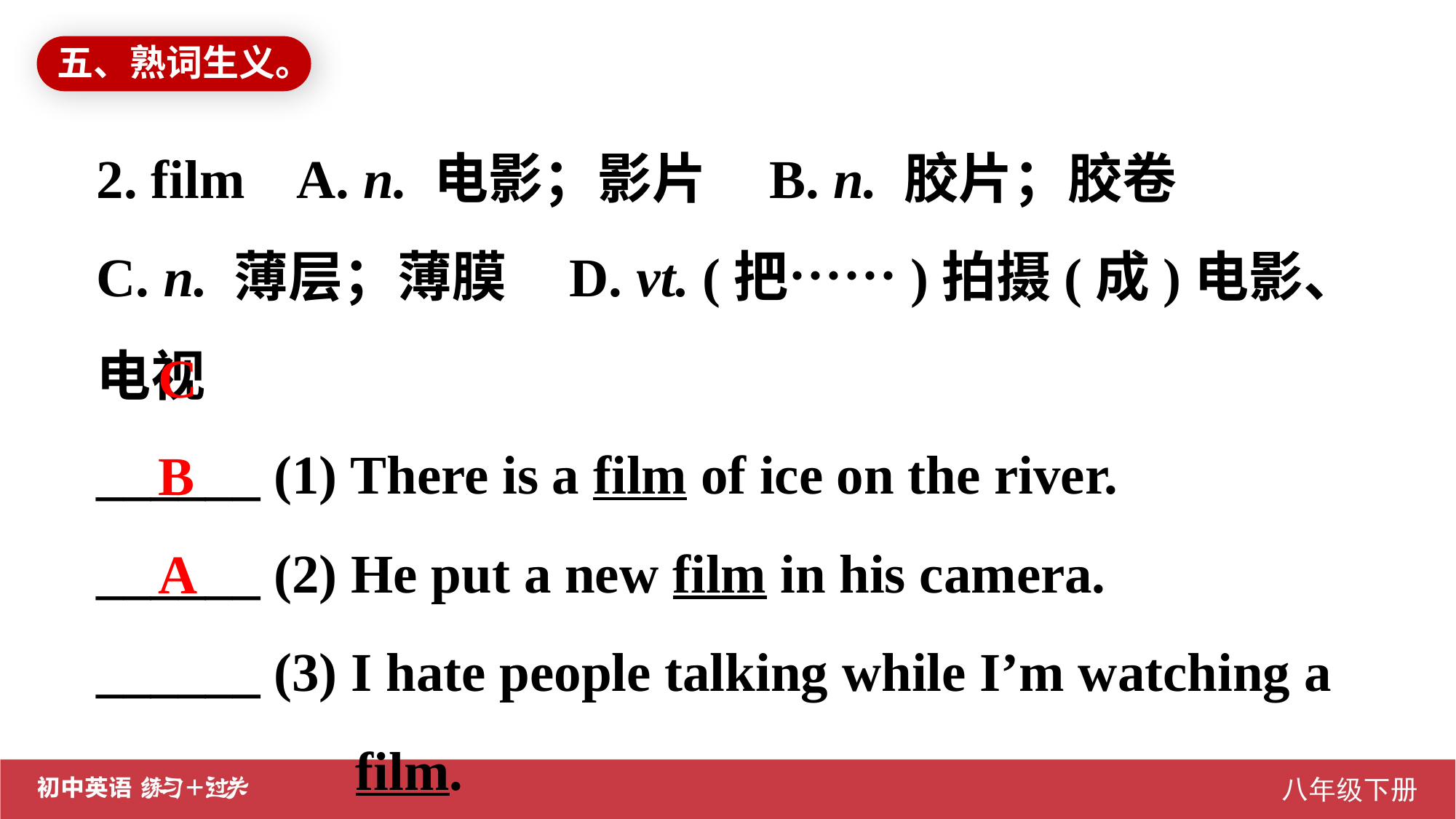

五、熟词生义。

2. film    A. n. 电影；影片    B. n. 胶片；胶卷
C. n. 薄层；薄膜    D. vt. (把……)拍摄(成)电影、电视
______ (1) There is a film of ice on the river.
______ (2) He put a new film in his camera.
______ (3) I hate people talking while I’m watching a
                   film.
C
B
A